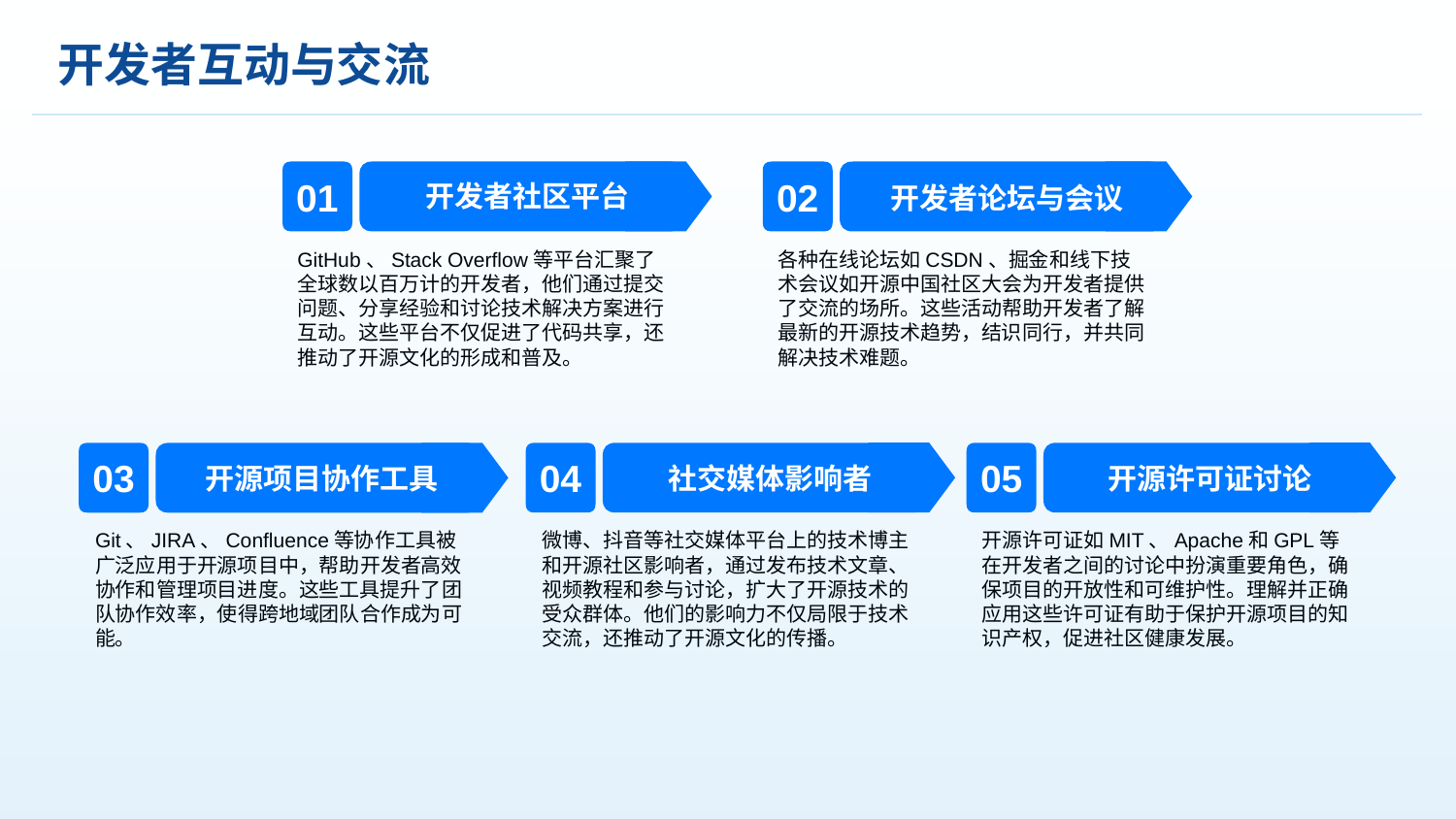

开发者互动与交流

开发者社区平台
开发者论坛与会议

01
02
GitHub、Stack Overflow等平台汇聚了全球数以百万计的开发者，他们通过提交问题、分享经验和讨论技术解决方案进行互动。这些平台不仅促进了代码共享，还推动了开源文化的形成和普及。
各种在线论坛如CSDN、掘金和线下技术会议如开源中国社区大会为开发者提供了交流的场所。这些活动帮助开发者了解最新的开源技术趋势，结识同行，并共同解决技术难题。
开源许可证讨论
社交媒体影响者
开源项目协作工具

04
05
03
开源许可证如MIT、Apache和GPL等在开发者之间的讨论中扮演重要角色，确保项目的开放性和可维护性。理解并正确应用这些许可证有助于保护开源项目的知识产权，促进社区健康发展。
Git、JIRA、Confluence等协作工具被广泛应用于开源项目中，帮助开发者高效协作和管理项目进度。这些工具提升了团队协作效率，使得跨地域团队合作成为可能。
微博、抖音等社交媒体平台上的技术博主和开源社区影响者，通过发布技术文章、视频教程和参与讨论，扩大了开源技术的受众群体。他们的影响力不仅局限于技术交流，还推动了开源文化的传播。